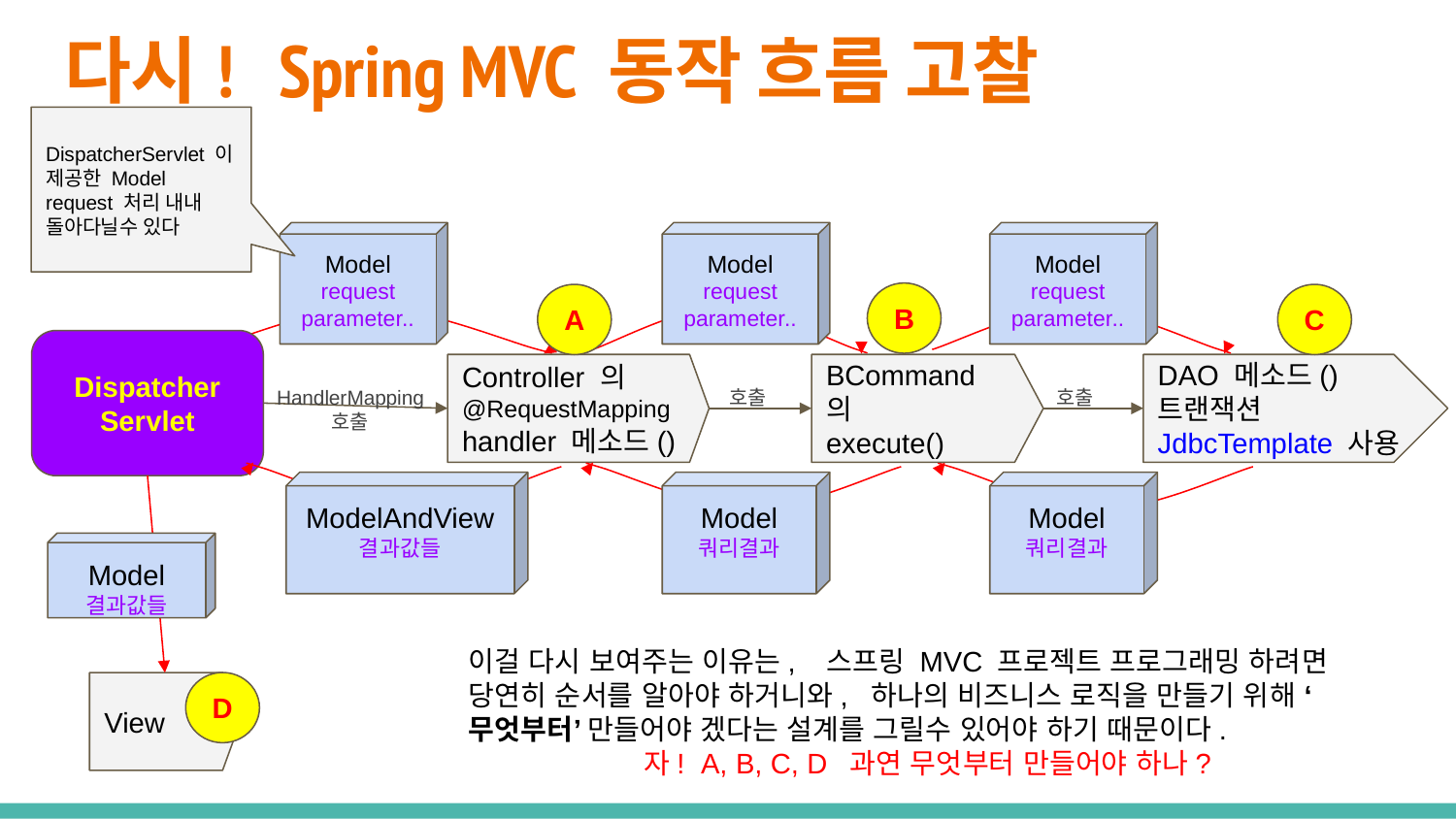

# 다시!   Spring MVC 동작 흐름 고찰
DispatcherServlet 이 제공한 Model request 처리 내내 돌아다닐수 있다
Model
request
parameter..
Model
request
parameter..
Model
request
parameter..
B
A
C

Dispatcher
Servlet
Controller 의
@RequestMapping
handler 메소드()
BCommand 의
execute()
DAO 메소드() 트랜잭션
JdbcTemplate 사용
HandlerMapping
호출
호출
호출

ModelAndView
결과값들
Model
쿼리결과
Model
쿼리결과
Model
결과값들
이걸 다시 보여주는 이유는,   스프링 MVC 프로젝트 프로그래밍 하려면 당연히 순서를 알아야 하거니와,  하나의 비즈니스 로직을 만들기 위해 ‘무엇부터’ 만들어야 겠다는 설계를 그릴수 있어야 하기 때문이다.
자!  A, B, C, D  과연 무엇부터 만들어야 하나?
D
View